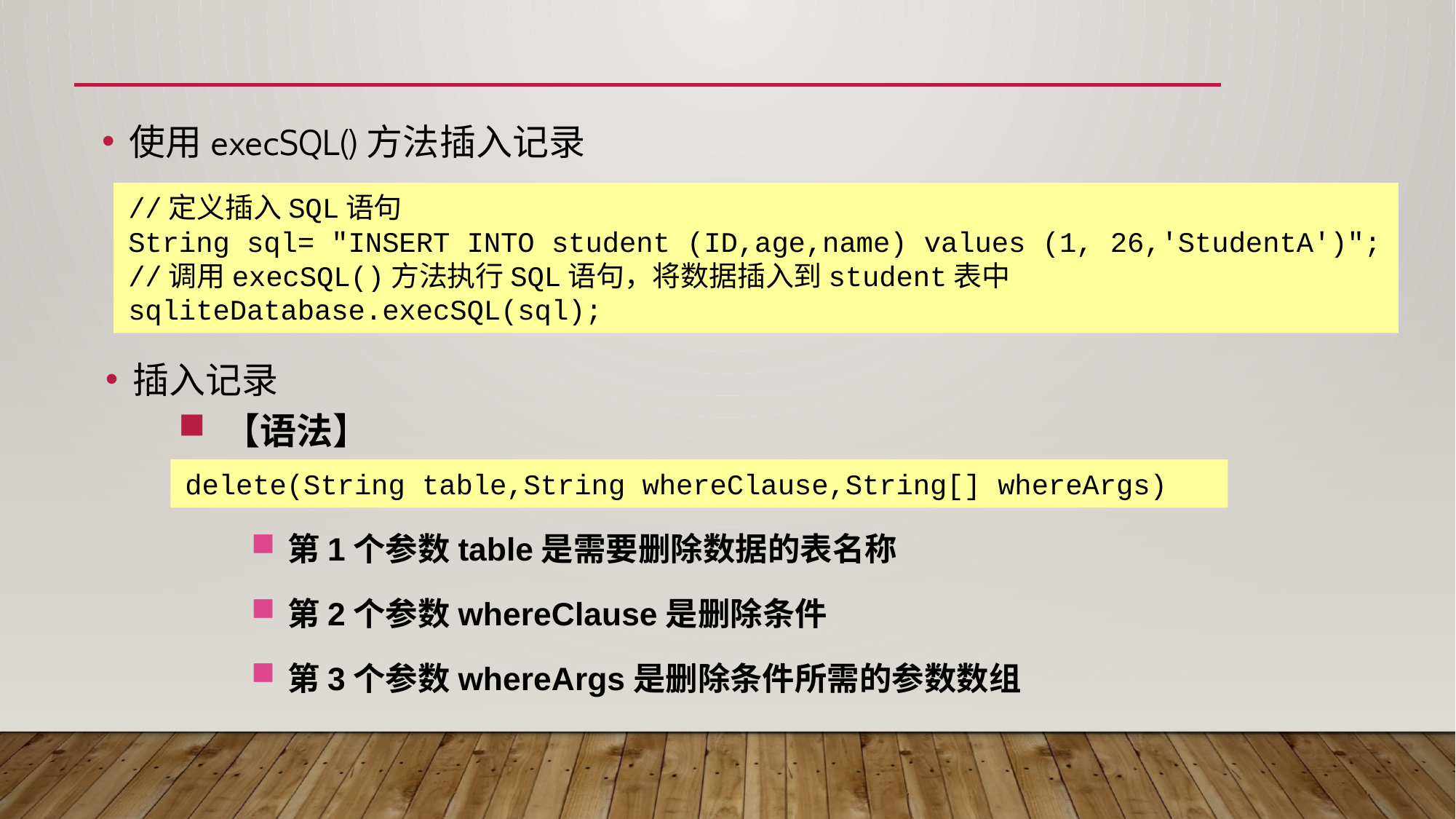

#

使用execSQL()方法插入记录
//定义插入SQL语句
String sql= "INSERT INTO student (ID,age,name) values (1, 26,'StudentA')";
//调用execSQL()方法执行SQL语句，将数据插入到student表中
sqliteDatabase.execSQL(sql);
插入记录
【语法】

第1个参数table是需要删除数据的表名称
第2个参数whereClause是删除条件
第3个参数whereArgs是删除条件所需的参数数组
delete(String table,String whereClause,String[] whereArgs)